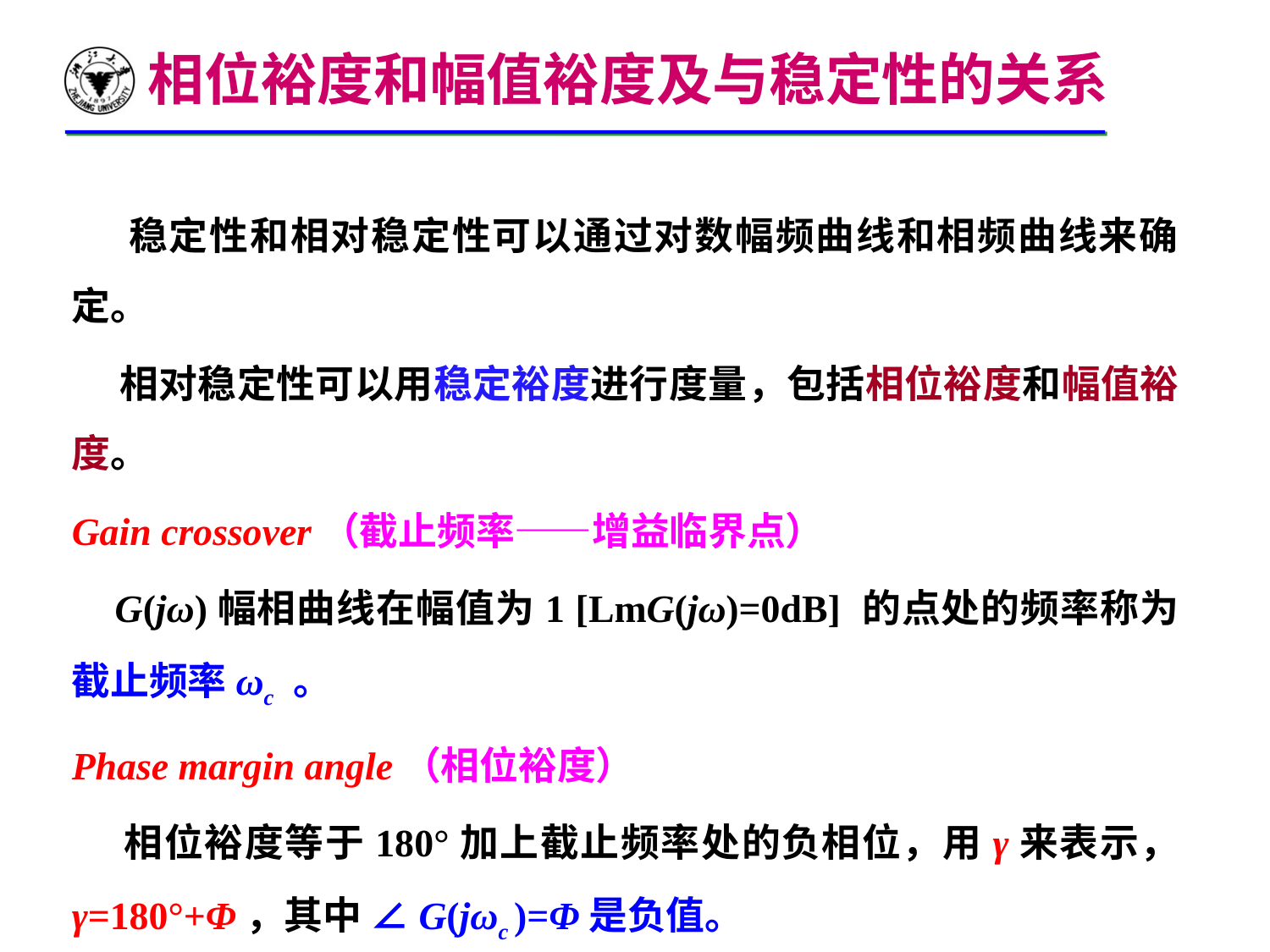

# 相位裕度和幅值裕度及与稳定性的关系
    稳定性和相对稳定性可以通过对数幅频曲线和相频曲线来确定。
    相对稳定性可以用稳定裕度进行度量，包括相位裕度和幅值裕度。
Gain crossover（截止频率——增益临界点）
    G(jω)幅相曲线在幅值为1 [LmG(jω)=0dB] 的点处的频率称为 截止频率ωc 。
Phase margin angle（相位裕度）
    相位裕度等于180°加上截止频率处的负相位，用γ来表示， γ=180°+Φ，其中 ∠G(jωc )=Φ是负值。